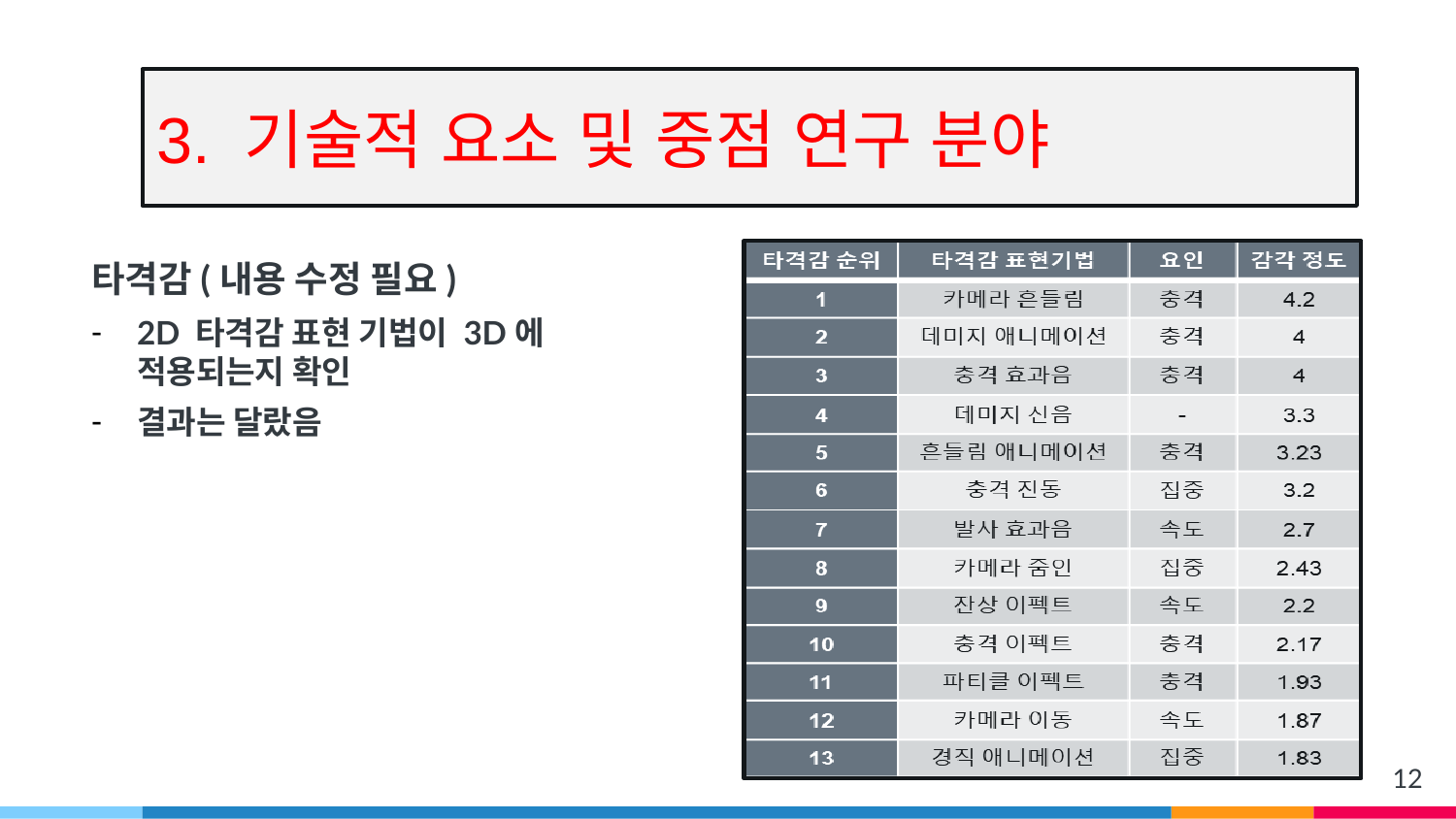

# 3. 기술적 요소 및 중점 연구 분야

타격감(내용 수정 필요)
2D 타격감 표현 기법이 3D에 적용되는지 확인
결과는 달랐음
12